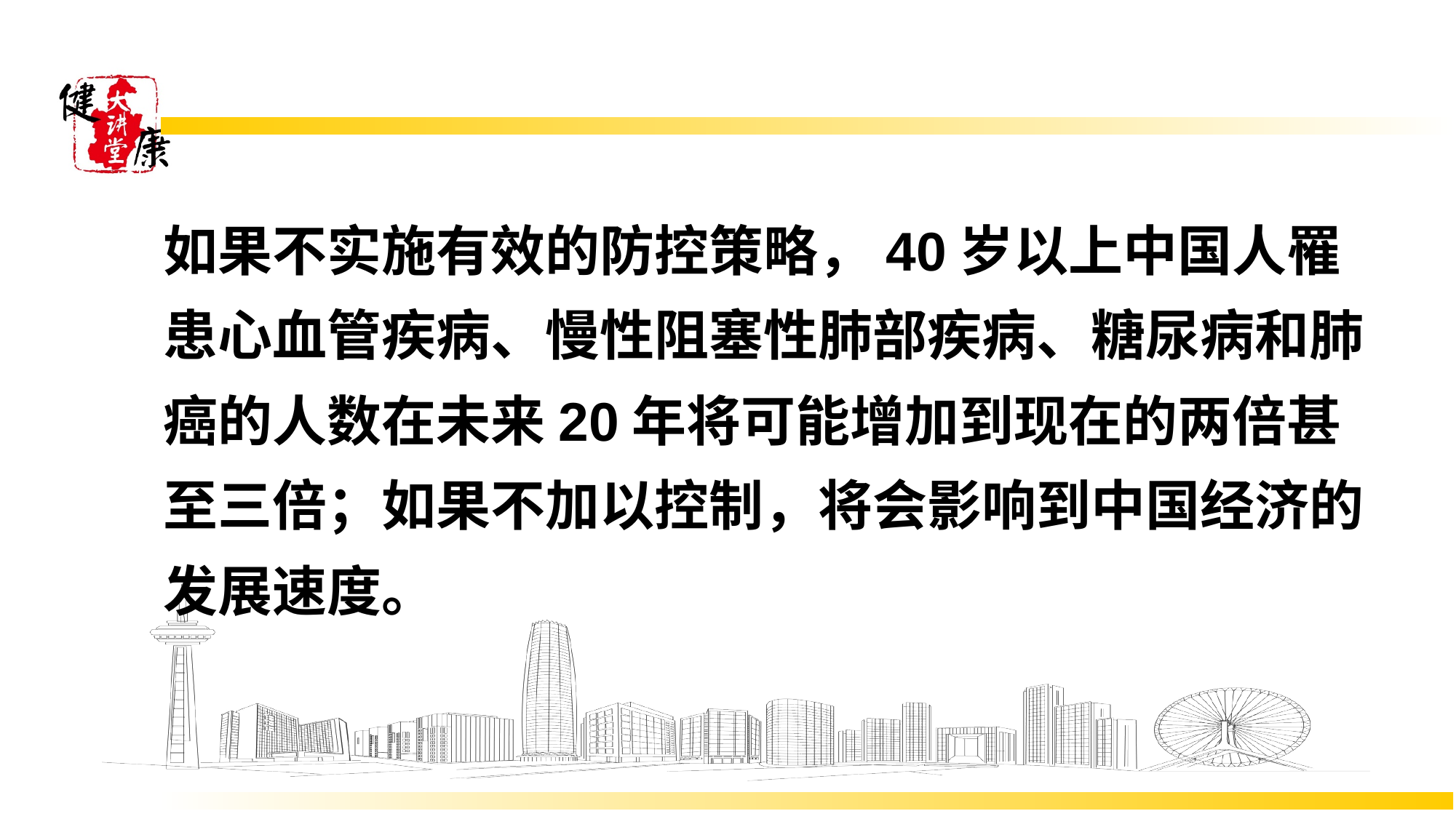

如果不实施有效的防控策略，40岁以上中国人罹患心血管疾病、慢性阻塞性肺部疾病、糖尿病和肺癌的人数在未来20年将可能增加到现在的两倍甚至三倍；如果不加以控制，将会影响到中国经济的发展速度。